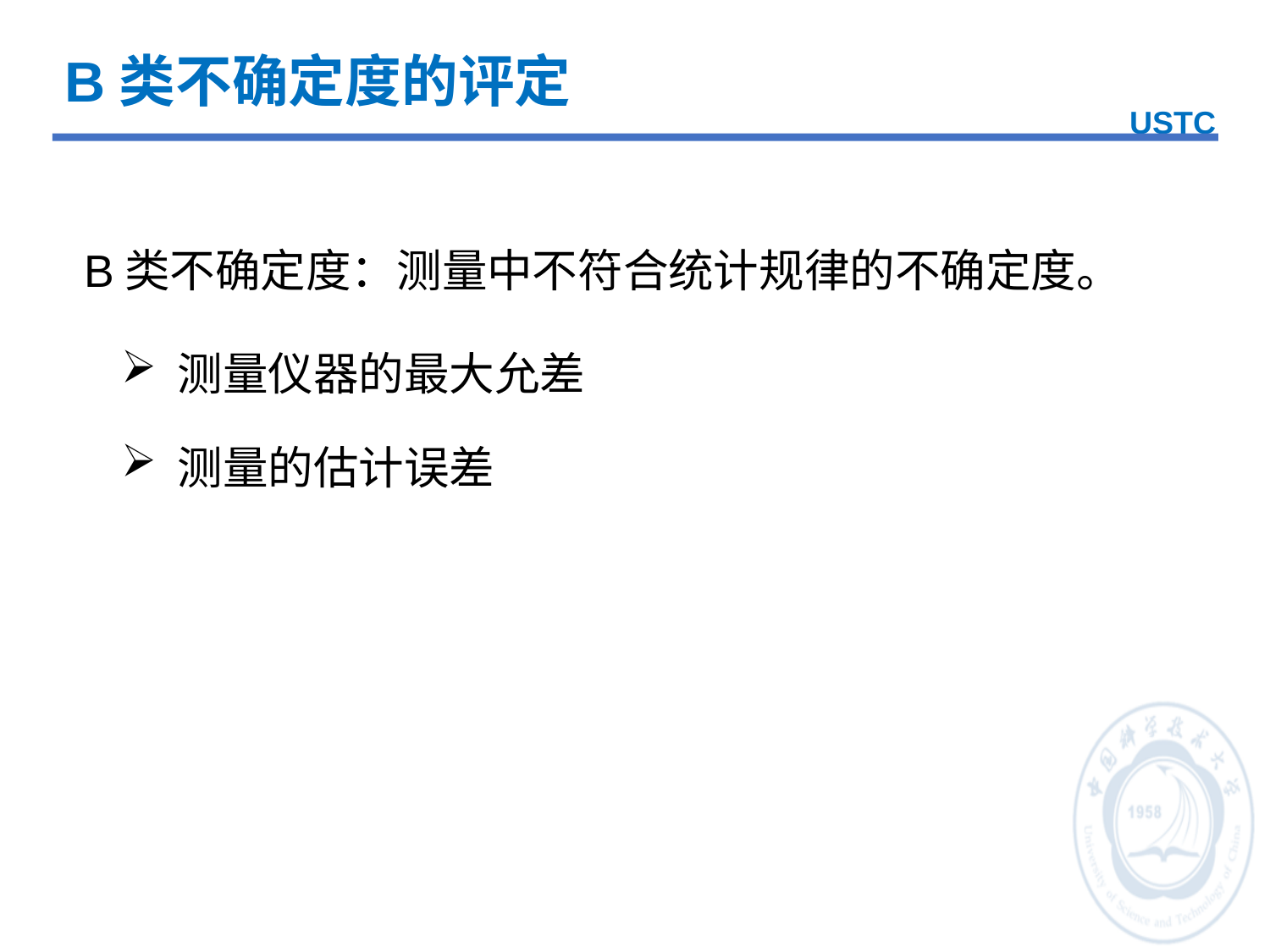

B类不确定度的评定
USTC

B类不确定度：测量中不符合统计规律的不确定度。
测量仪器的最大允差
测量的估计误差